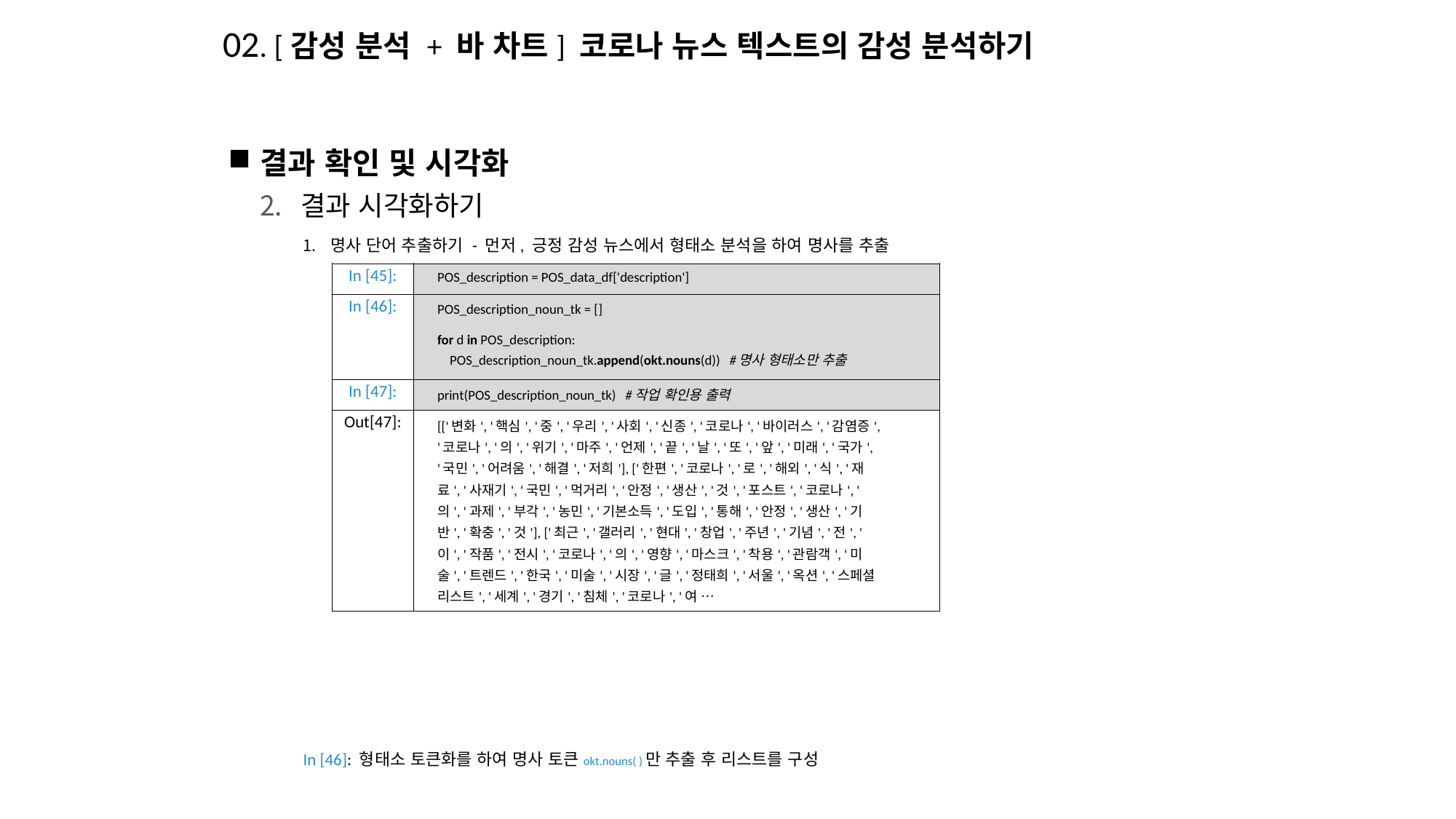

# 02. [감성 분석 + 바 차트] 코로나 뉴스 텍스트의 감성 분석하기
결과 확인 및 시각화
결과 시각화하기
명사 단어 추출하기 - 먼저, 긍정 감성 뉴스에서 형태소 분석을 하여 명사를 추출

In [46]: 형태소 토큰화를 하여 명사 토큰okt.nouns( )만 추출 후 리스트를 구성

| In [45]: | POS\_description = POS\_data\_df['description'] |
| --- | --- |
| In [46]: | POS\_description\_noun\_tk = [] for d in POS\_description: POS\_description\_noun\_tk.append(okt.nouns(d)) #명사 형태소만 추출 |
| In [47]: | print(POS\_description\_noun\_tk) #작업 확인용 출력 |
| Out[47]: | [['변화', '핵심', '중', '우리', '사회', '신종', '코로나', '바이러스', '감염증', '코로나', '의', '위기', '마주', '언제', '끝', '날', '또', '앞', '미래', '국가', '국민', '어려움', '해결', '저희'], ['한편', '코로나', '로', '해외', '식', '재 료', '사재기', '국민', '먹거리', '안정', '생산', '것', '포스트', '코로나', ' 의', '과제', '부각', '농민', '기본소득', '도입', '통해', '안정', '생산', '기 반', '확충', '것'], ['최근', '갤러리', '현대', '창업', '주년', '기념', '전', ' 이', '작품', '전시', '코로나', '의', '영향', '마스크', '착용', '관람객', '미 술', '트렌드', '한국', '미술', '시장', '글', '정태희', '서울', '옥션', '스페셜 리스트', '세계', '경기', '침체', '코로나', '여 … |